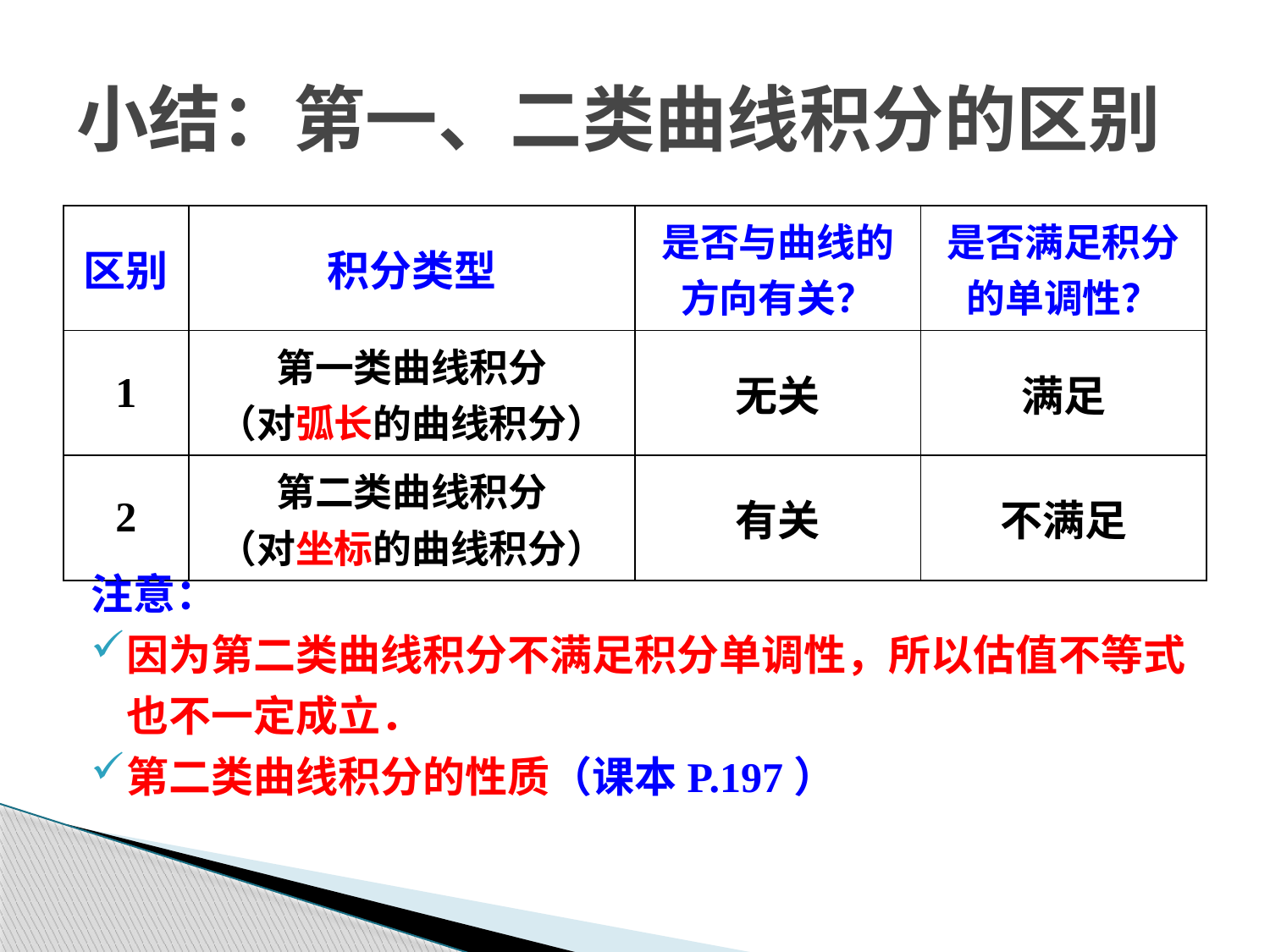

小结：第一、二类曲线积分的区别
| 区别 | 积分类型 | 是否与曲线的方向有关？ | 是否满足积分的单调性？ |
| --- | --- | --- | --- |
| 1 | 第一类曲线积分 （对弧长的曲线积分） | 无关 | 满足 |
| 2 | 第二类曲线积分 （对坐标的曲线积分） | 有关 | 不满足 |
注意：
因为第二类曲线积分不满足积分单调性，所以估值不等式也不一定成立．
第二类曲线积分的性质（课本P.197）